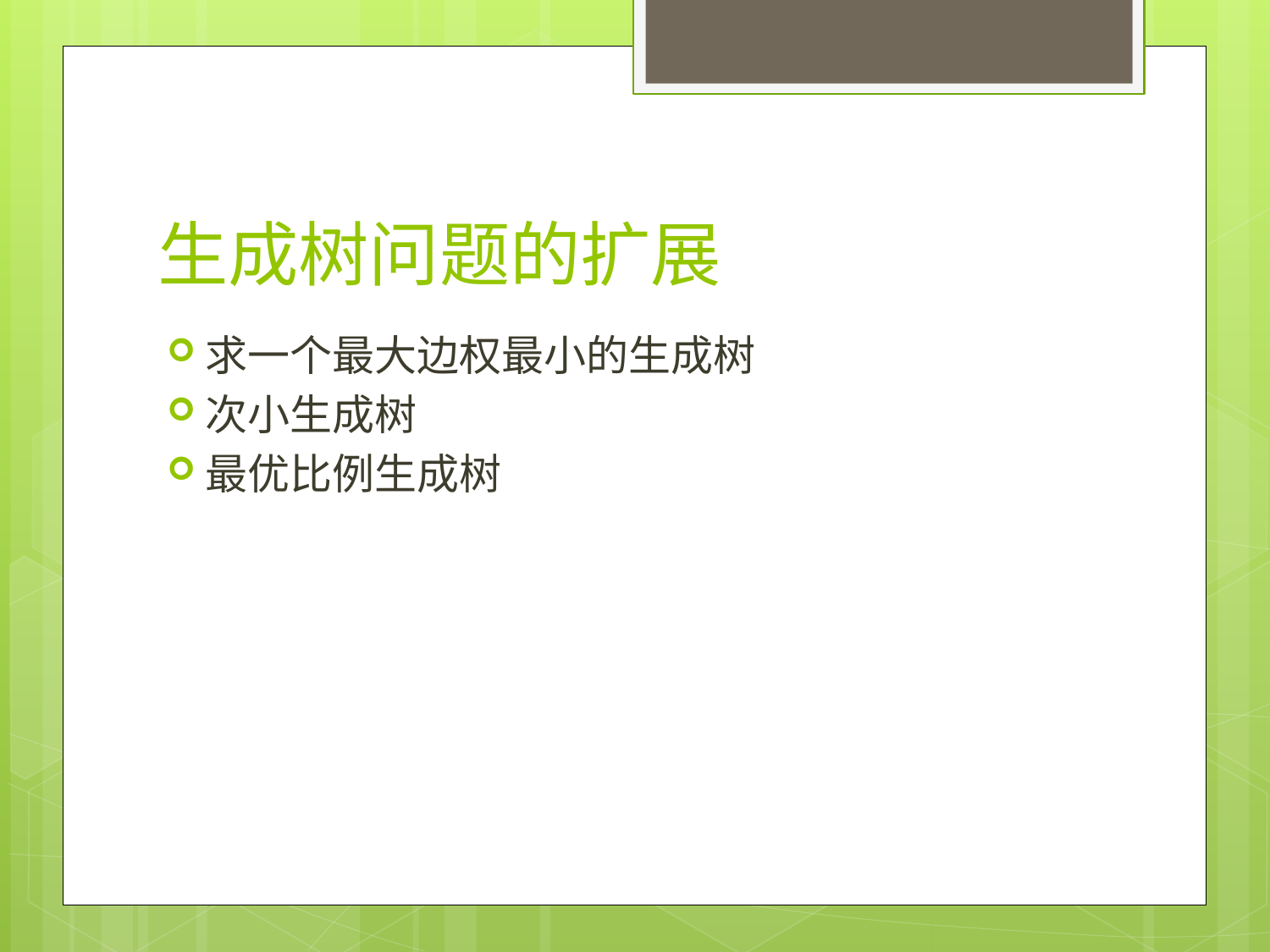

# 生成树问题的扩展
求一个最大边权最小的生成树
次小生成树
最优比例生成树